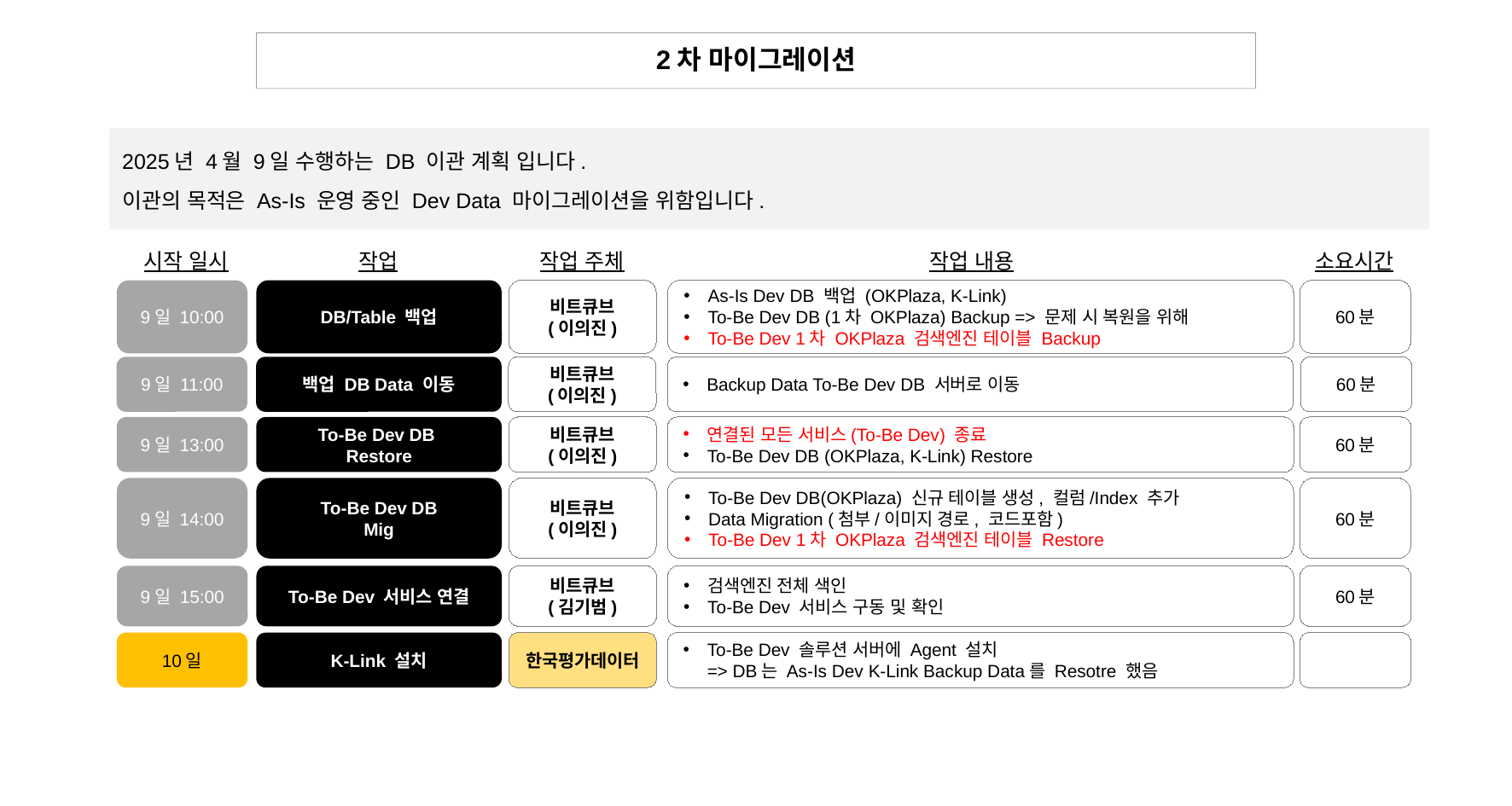

| 2차 마이그레이션 |
| --- |
2025년 4월 9일 수행하는 DB 이관 계획 입니다.
이관의 목적은 As-Is 운영 중인 Dev Data 마이그레이션을 위함입니다.
시작 일시
작업
작업 주체
작업 내용
소요시간
DB/Table 백업
60분
9일 10:00
비트큐브
(이의진)
As-Is Dev DB 백업 (OKPlaza, K-Link)
To-Be Dev DB (1차 OKPlaza) Backup => 문제 시 복원을 위해
To-Be Dev 1차 OKPlaza 검색엔진 테이블 Backup
백업 DB Data 이동
60분
9일 11:00
비트큐브
(이의진)
Backup Data To-Be Dev DB 서버로 이동
To-Be Dev DB
Restore
60분
9일 13:00
비트큐브
(이의진)
연결된 모든 서비스(To-Be Dev) 종료
To-Be Dev DB (OKPlaza, K-Link) Restore
To-Be Dev DB
Mig
60분
9일 14:00
비트큐브
(이의진)
To-Be Dev DB(OKPlaza) 신규 테이블 생성, 컬럼/Index 추가
Data Migration (첨부/이미지 경로, 코드포함)
To-Be Dev 1차 OKPlaza 검색엔진 테이블 Restore
To-Be Dev 서비스 연결
60분
9일 15:00
비트큐브
(김기범)
검색엔진 전체 색인
To-Be Dev 서비스 구동 및 확인
10일

K-Link 설치
한국평가데이터
To-Be Dev 솔루션 서버에 Agent 설치
=> DB는 As-Is Dev K-Link Backup Data를 Resotre 했음